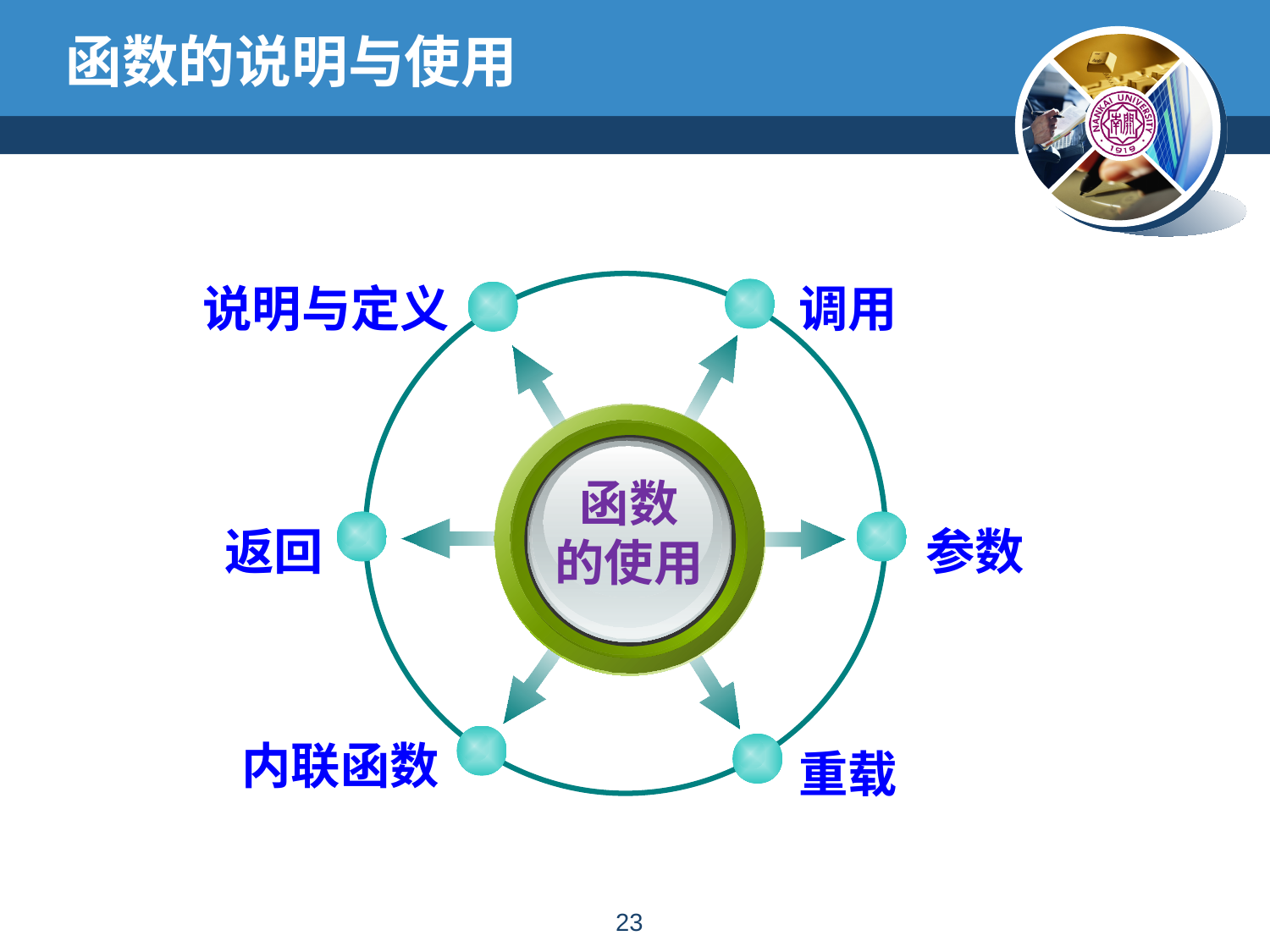

# 函数的说明与使用
说明与定义
调用

函数
的使用

返回
参数

内联函数

重载
23